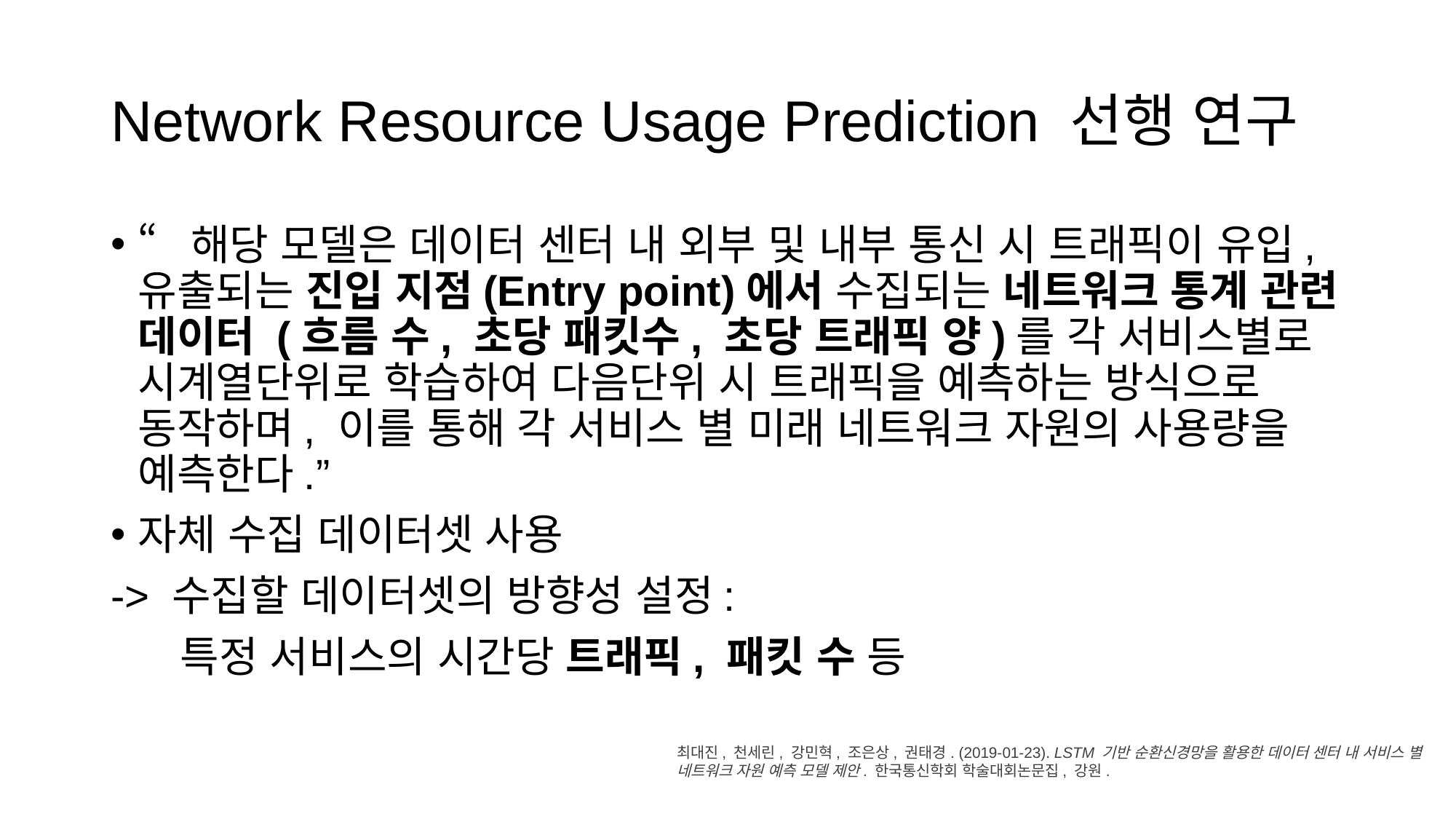

# Network Resource Usage Prediction 선행 연구
“해당 모델은 데이터 센터 내 외부 및 내부 통신 시 트래픽이 유입, 유출되는 진입 지점(Entry point)에서 수집되는 네트워크 통계 관련 데이터 (흐름 수, 초당 패킷수, 초당 트래픽 양)를 각 서비스별로 시계열단위로 학습하여 다음단위 시 트래픽을 예측하는 방식으로 동작하며, 이를 통해 각 서비스 별 미래 네트워크 자원의 사용량을 예측한다.”
자체 수집 데이터셋 사용
-> 수집할 데이터셋의 방향성 설정:
     특정 서비스의 시간당 트래픽, 패킷 수 등

최대진, 천세린, 강민혁, 조은상, 권태경. (2019-01-23). LSTM 기반 순환신경망을 활용한 데이터 센터 내 서비스 별 네트워크 자원 예측 모델 제안. 한국통신학회 학술대회논문집, 강원.